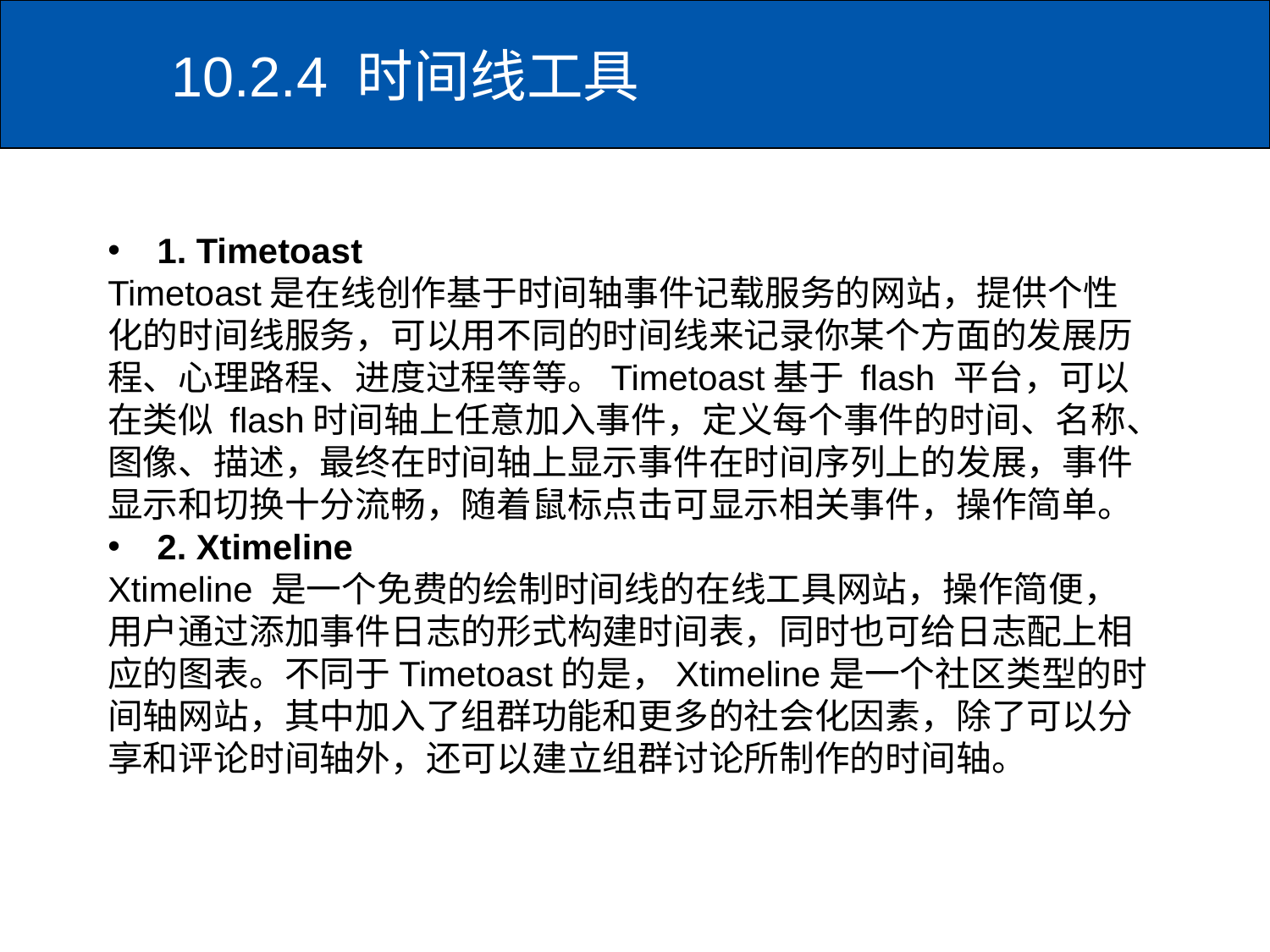

10.2.4 时间线工具
  1. Timetoast
Timetoast是在线创作基于时间轴事件记载服务的网站，提供个性化的时间线服务，可以用不同的时间线来记录你某个方面的发展历程、心理路程、进度过程等等。Timetoast基于 flash 平台，可以在类似 flash时间轴上任意加入事件，定义每个事件的时间、名称、图像、描述，最终在时间轴上显示事件在时间序列上的发展，事件显示和切换十分流畅，随着鼠标点击可显示相关事件，操作简单。
  2. Xtimeline
Xtimeline 是一个免费的绘制时间线的在线工具网站，操作简便，用户通过添加事件日志的形式构建时间表，同时也可给日志配上相应的图表。不同于Timetoast的是，Xtimeline是一个社区类型的时间轴网站，其中加入了组群功能和更多的社会化因素，除了可以分享和评论时间轴外，还可以建立组群讨论所制作的时间轴。